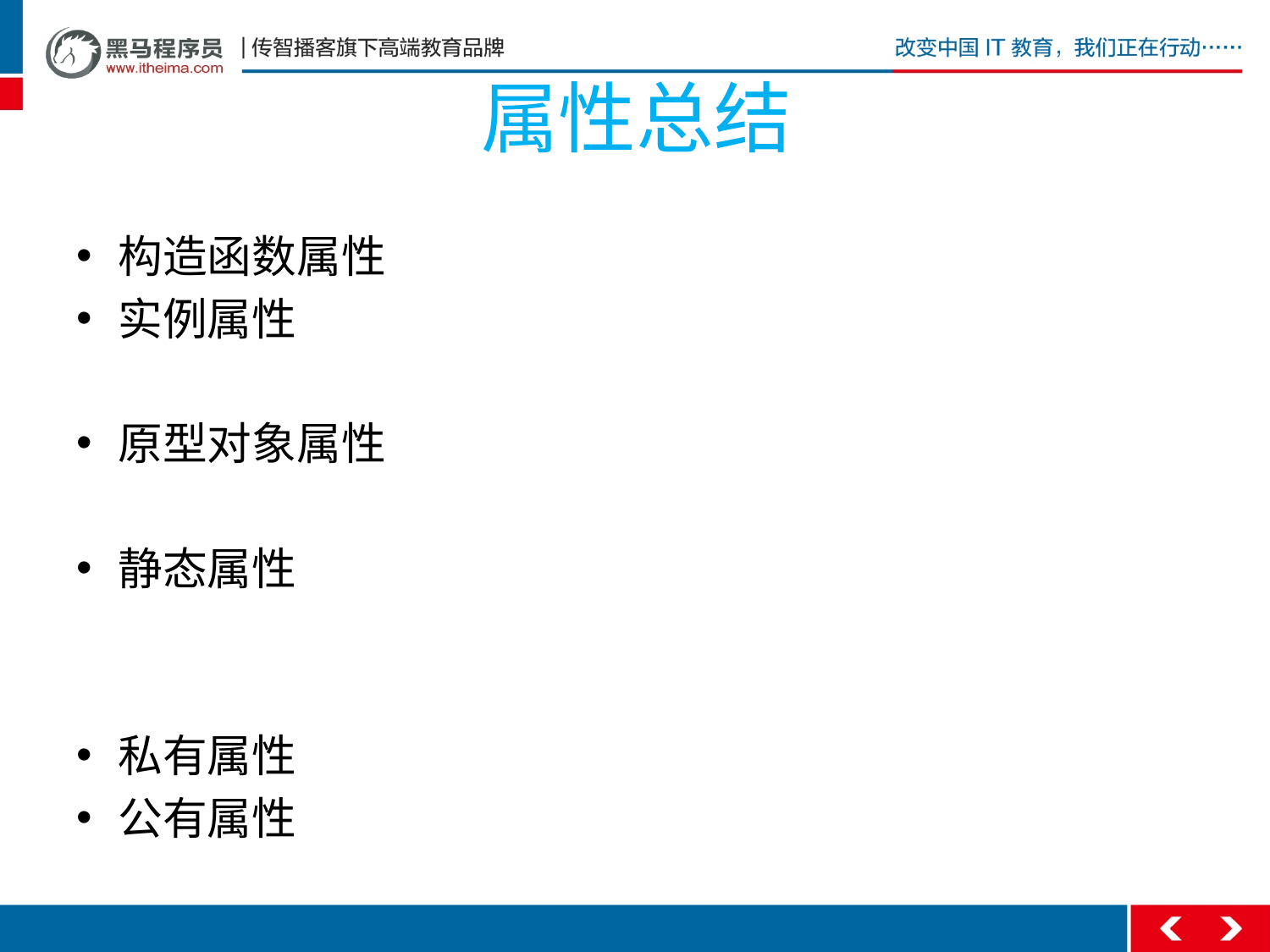

# 属性总结
构造函数属性
实例属性

原型对象属性

静态属性

私有属性
公有属性